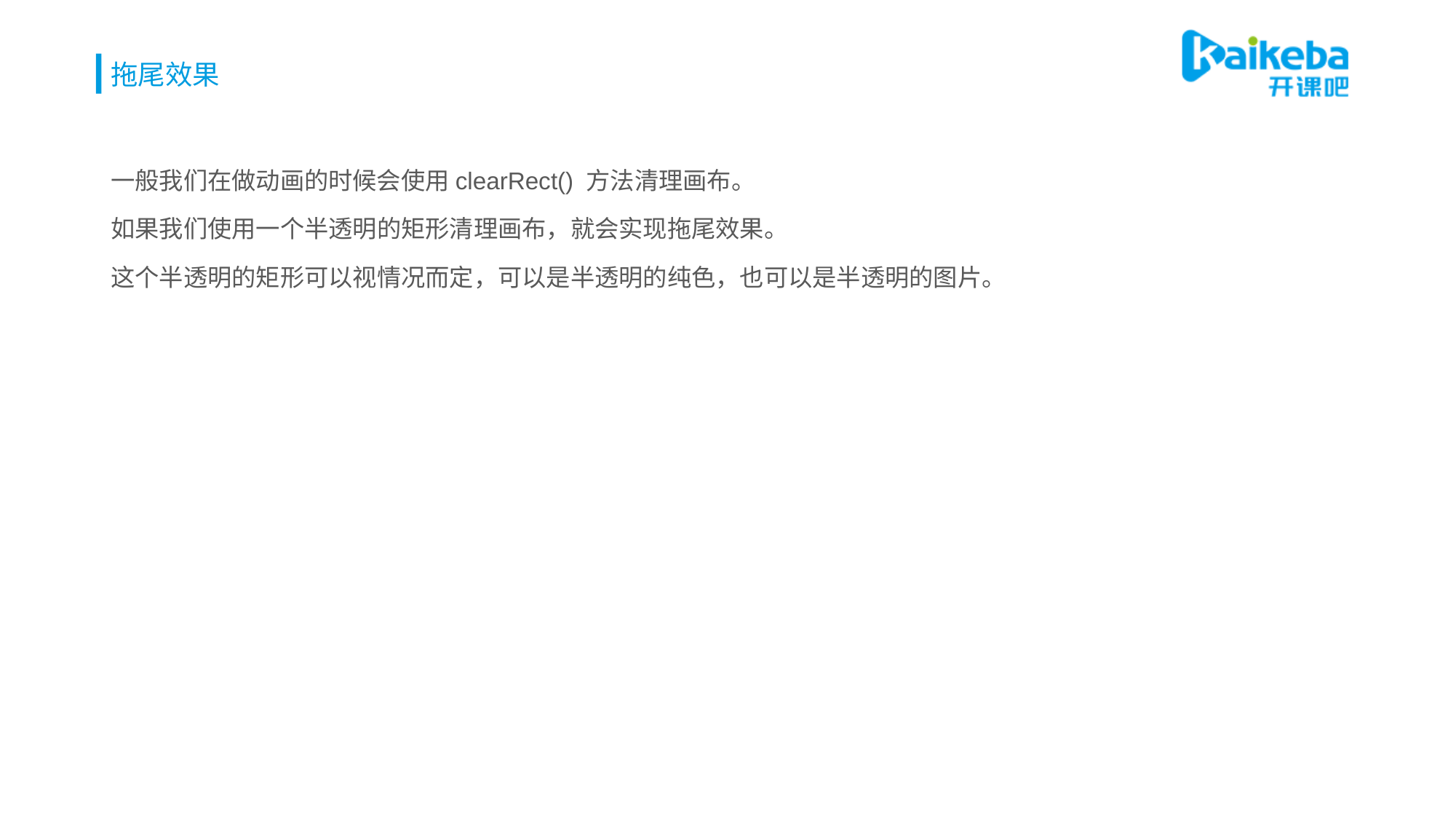

# 拖尾效果
一般我们在做动画的时候会使用clearRect() 方法清理画布。
如果我们使用一个半透明的矩形清理画布，就会实现拖尾效果。
这个半透明的矩形可以视情况而定，可以是半透明的纯色，也可以是半透明的图片。